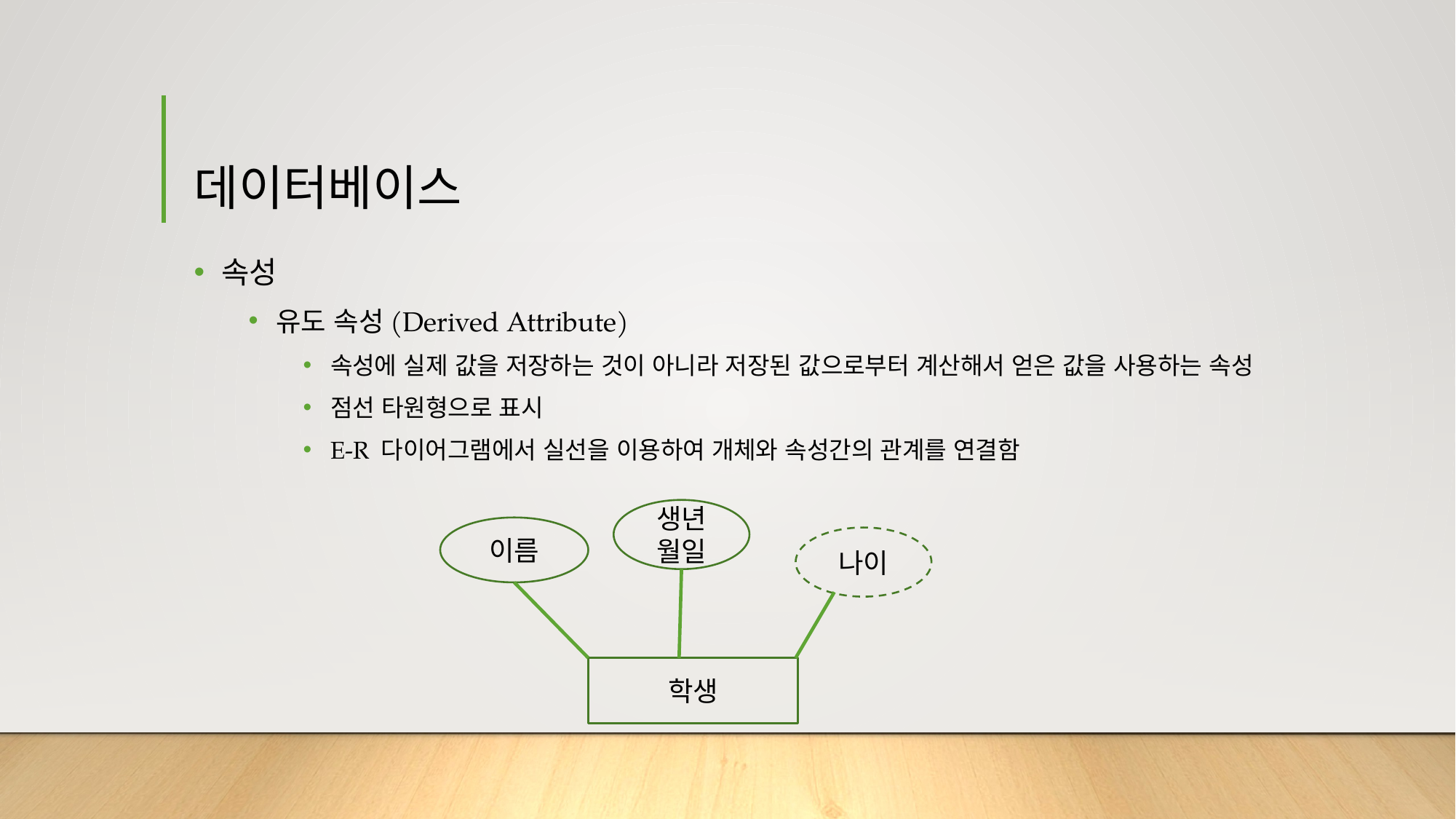

# 데이터베이스
속성
유도 속성(Derived Attribute)
속성에 실제 값을 저장하는 것이 아니라 저장된 값으로부터 계산해서 얻은 값을 사용하는 속성
점선 타원형으로 표시
E-R 다이어그램에서 실선을 이용하여 개체와 속성간의 관계를 연결함
생년월일
이름
나이
학생